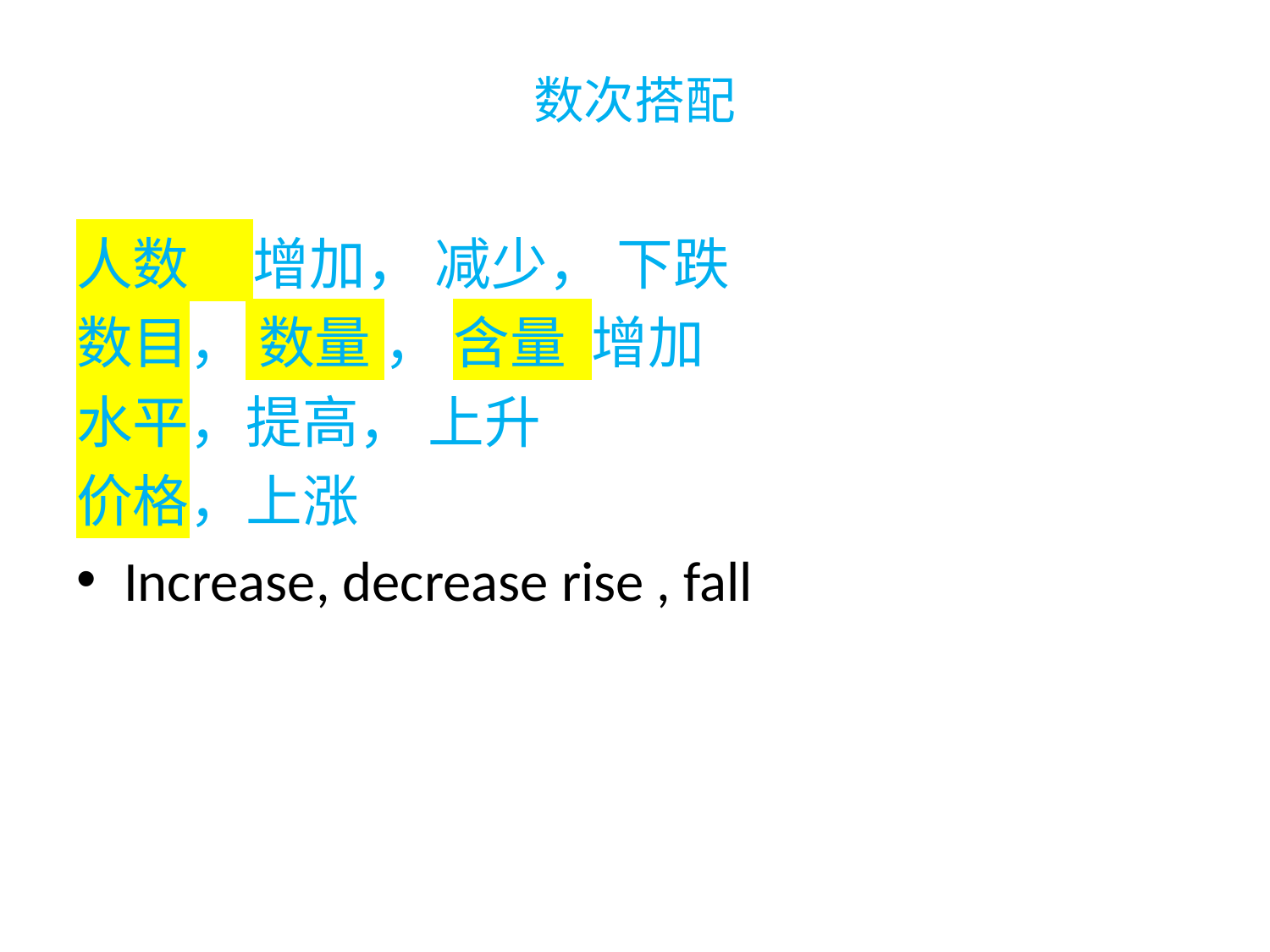

# 数次搭配
人数     增加， 减少， 下跌
数目， 数量 ， 含量  增加
水平，提高， 上升
价格，上涨
Increase, decrease rise , fall